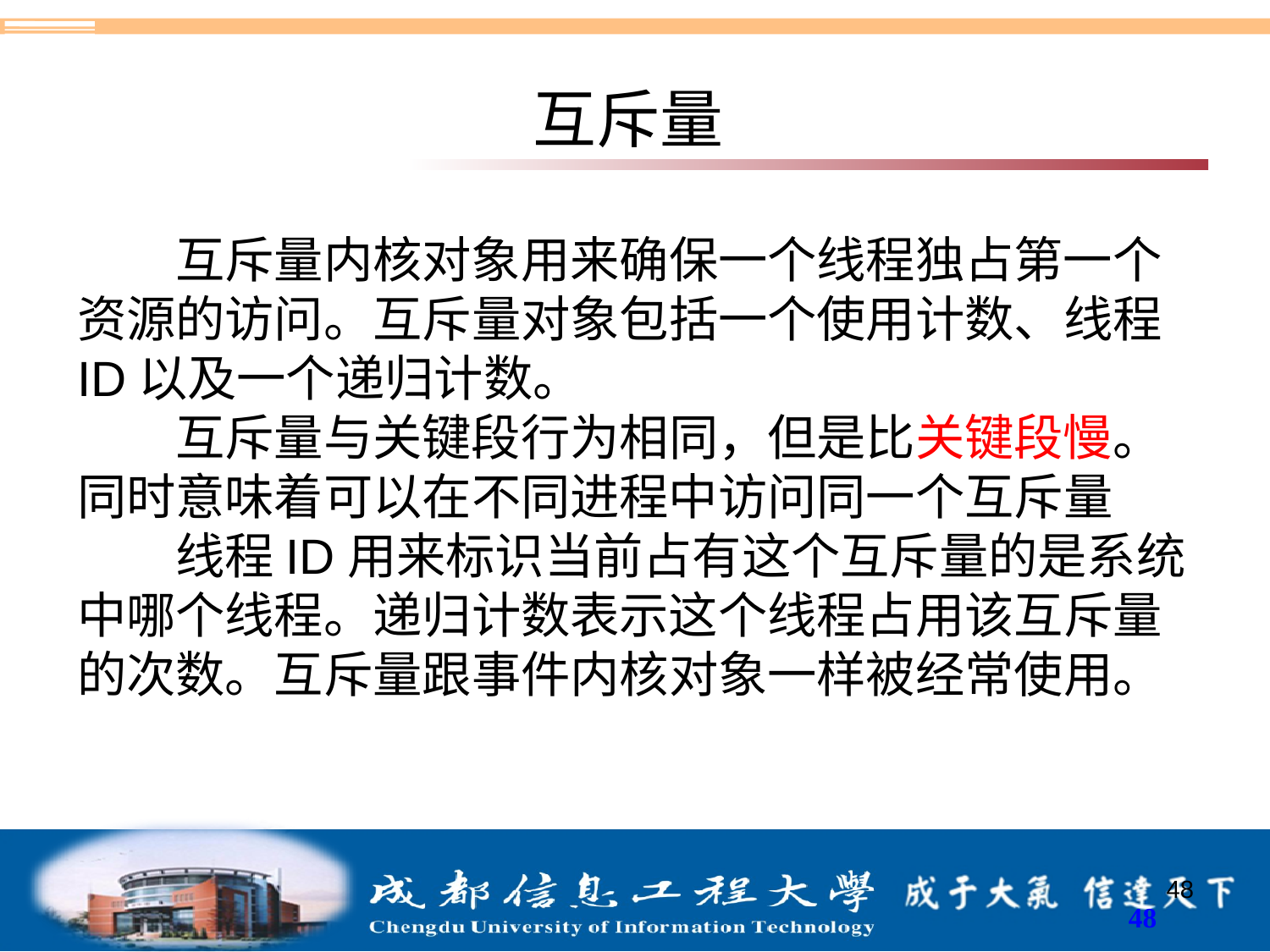

# 互斥量
互斥量内核对象用来确保一个线程独占第一个资源的访问。互斥量对象包括一个使用计数、线程ID以及一个递归计数。
互斥量与关键段行为相同，但是比关键段慢。同时意味着可以在不同进程中访问同一个互斥量
线程ID用来标识当前占有这个互斥量的是系统中哪个线程。递归计数表示这个线程占用该互斥量的次数。互斥量跟事件内核对象一样被经常使用。